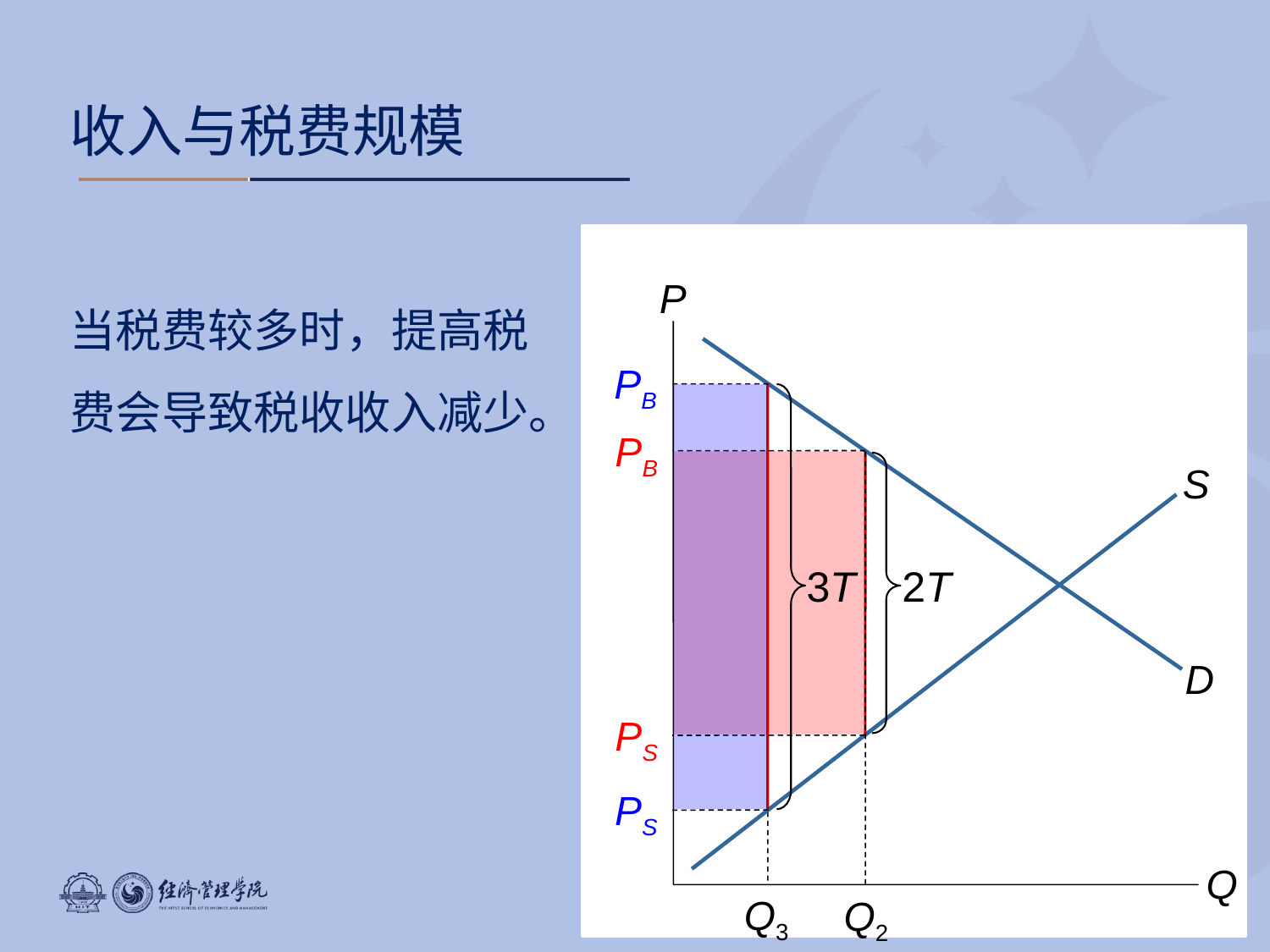

收入与税费规模

P

Q

D
S

当税费较多时，提高税费会导致税收收入减少。
PB

3T

Q3
PB

Q2

2T
PS

PS